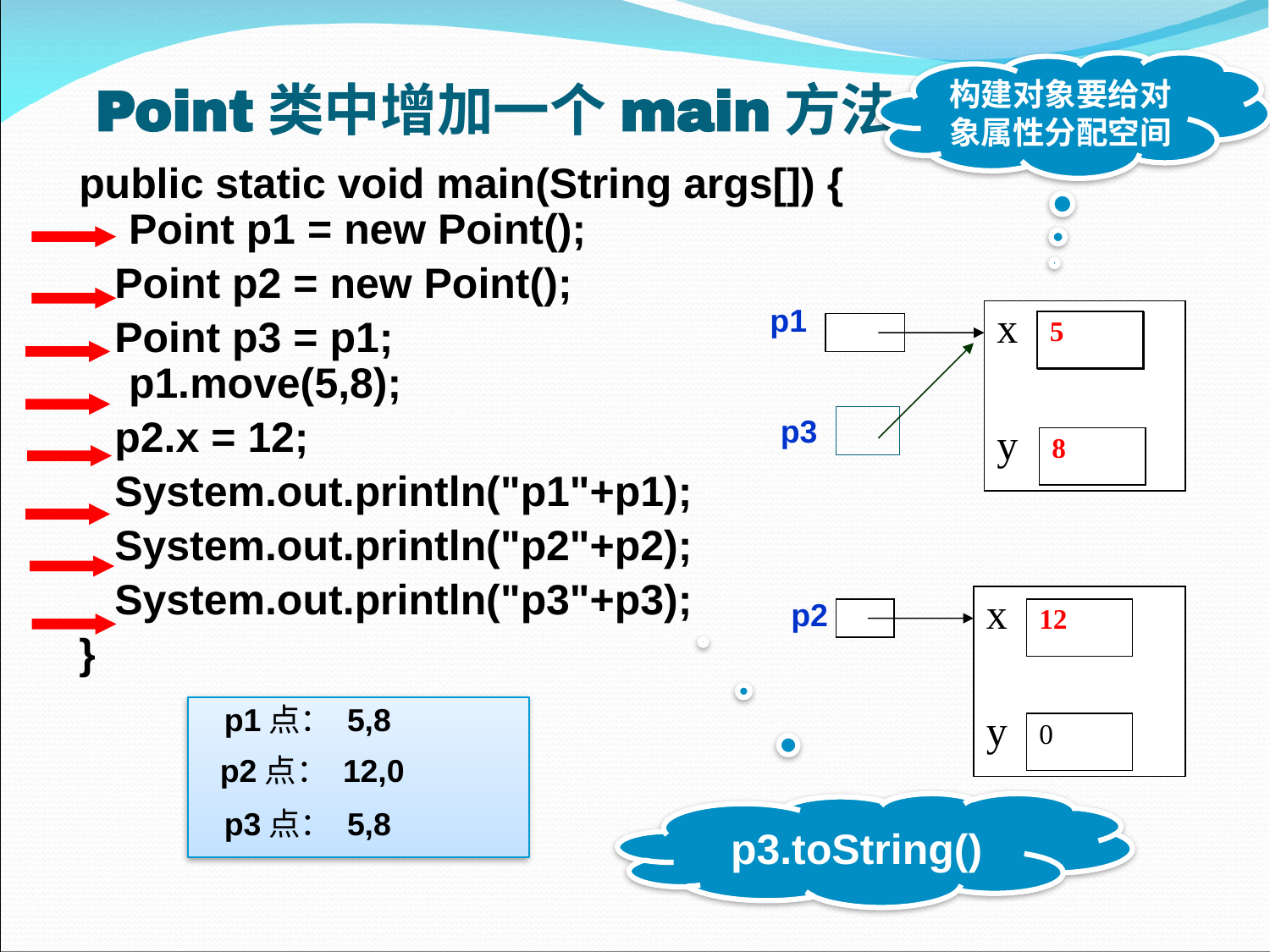

构建对象要给对象属性分配空间
# Point类中增加一个main方法
public static void main(String args[]) {
 Point p1 = new Point();
   Point p2 = new Point();
   Point p3 = p1;
 p1.move(5,8);
   p2.x = 12;
   System.out.println("p1"+p1);
   System.out.println("p2"+p2);
   System.out.println("p3"+p3);
}

p1
x

y
5
0

p3
8
0

x

y
p2

0
12

p1点： 5,8
0
p2点： 12,0
p3.toString()
p3点： 5,8